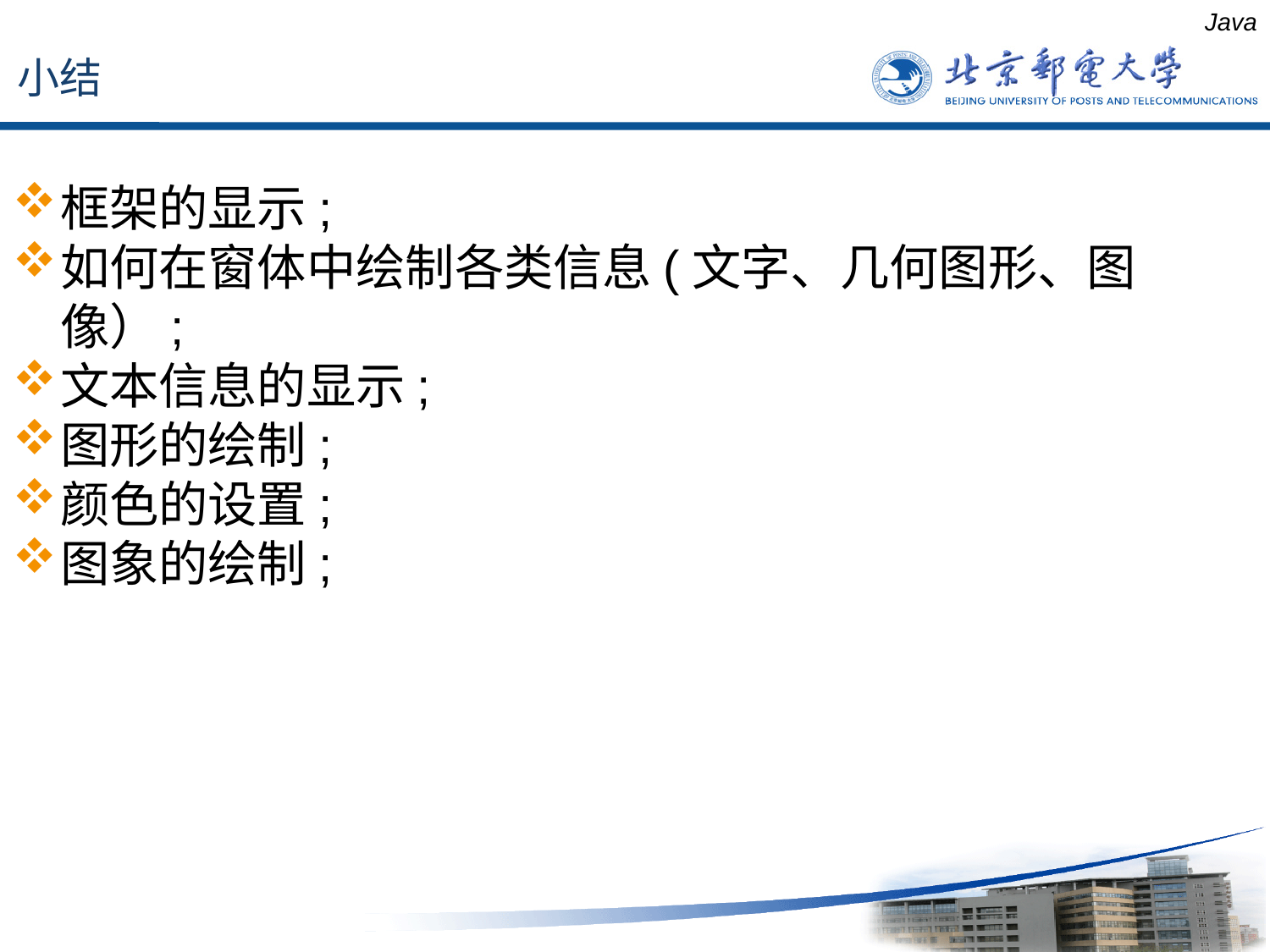

小结
Java
框架的显示;
如何在窗体中绘制各类信息(文字、几何图形、图像）;
文本信息的显示;
图形的绘制;
颜色的设置;
图象的绘制;